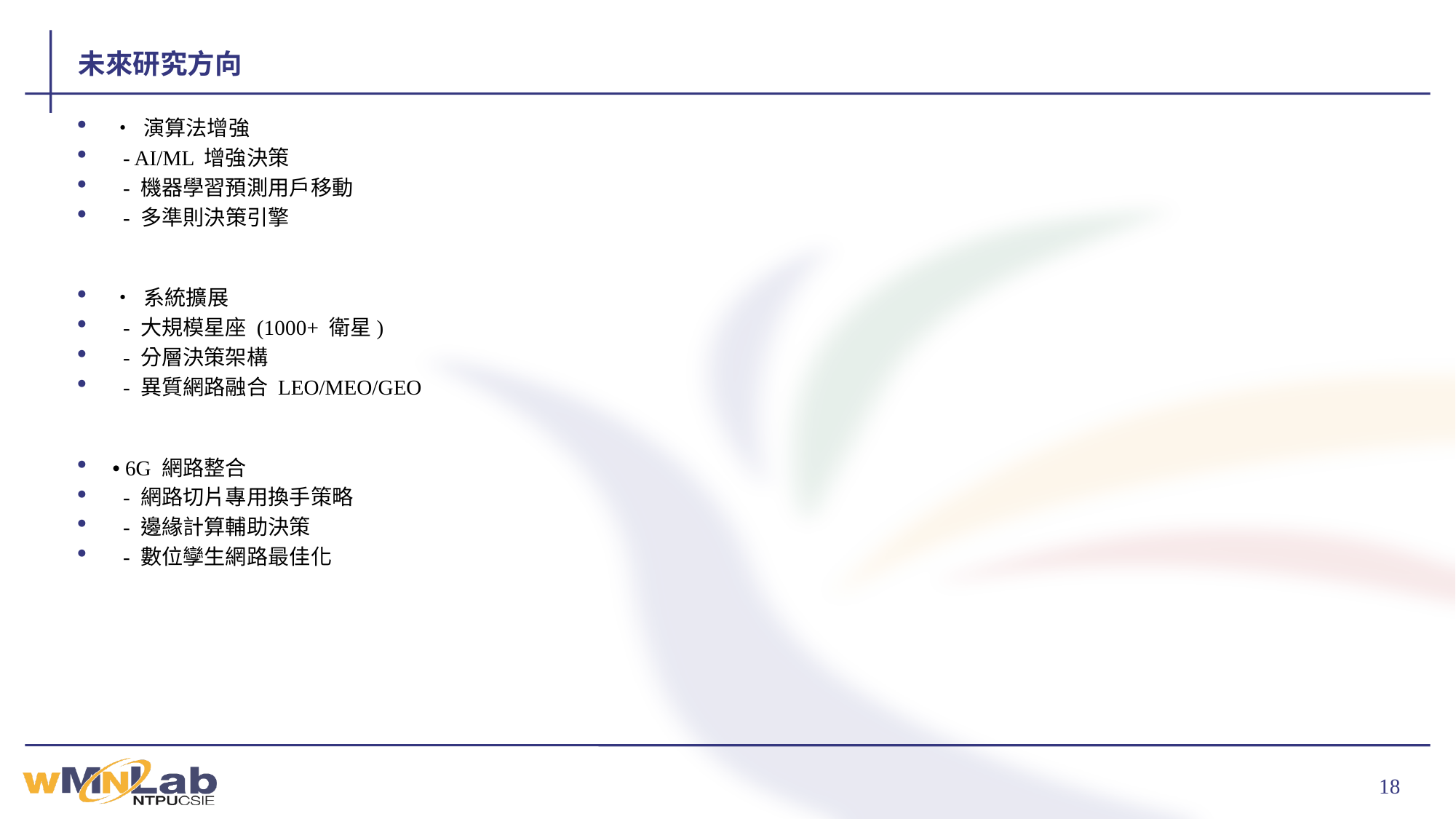

# 未來研究方向
• 演算法增強
  - AI/ML 增強決策
  - 機器學習預測用戶移動
  - 多準則決策引擎

• 系統擴展
  - 大規模星座 (1000+ 衛星)
  - 分層決策架構
  - 異質網路融合 LEO/MEO/GEO

• 6G 網路整合
  - 網路切片專用換手策略
  - 邊緣計算輔助決策
  - 數位孿生網路最佳化